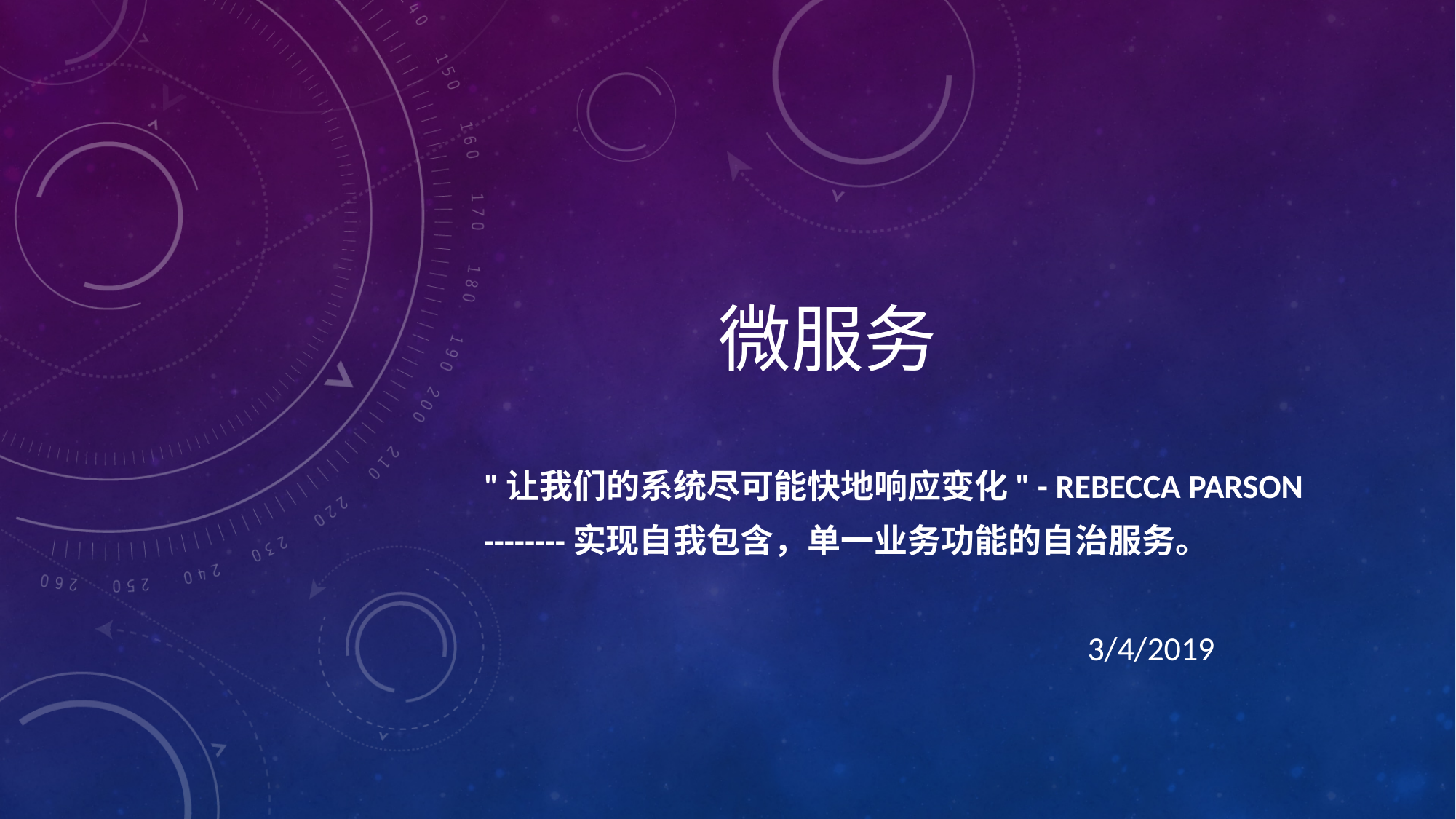

# 微服务
"让我们的系统尽可能快地响应变化" - Rebecca Parson
--------实现自我包含，单一业务功能的自治服务。

                                                                               3/4/2019